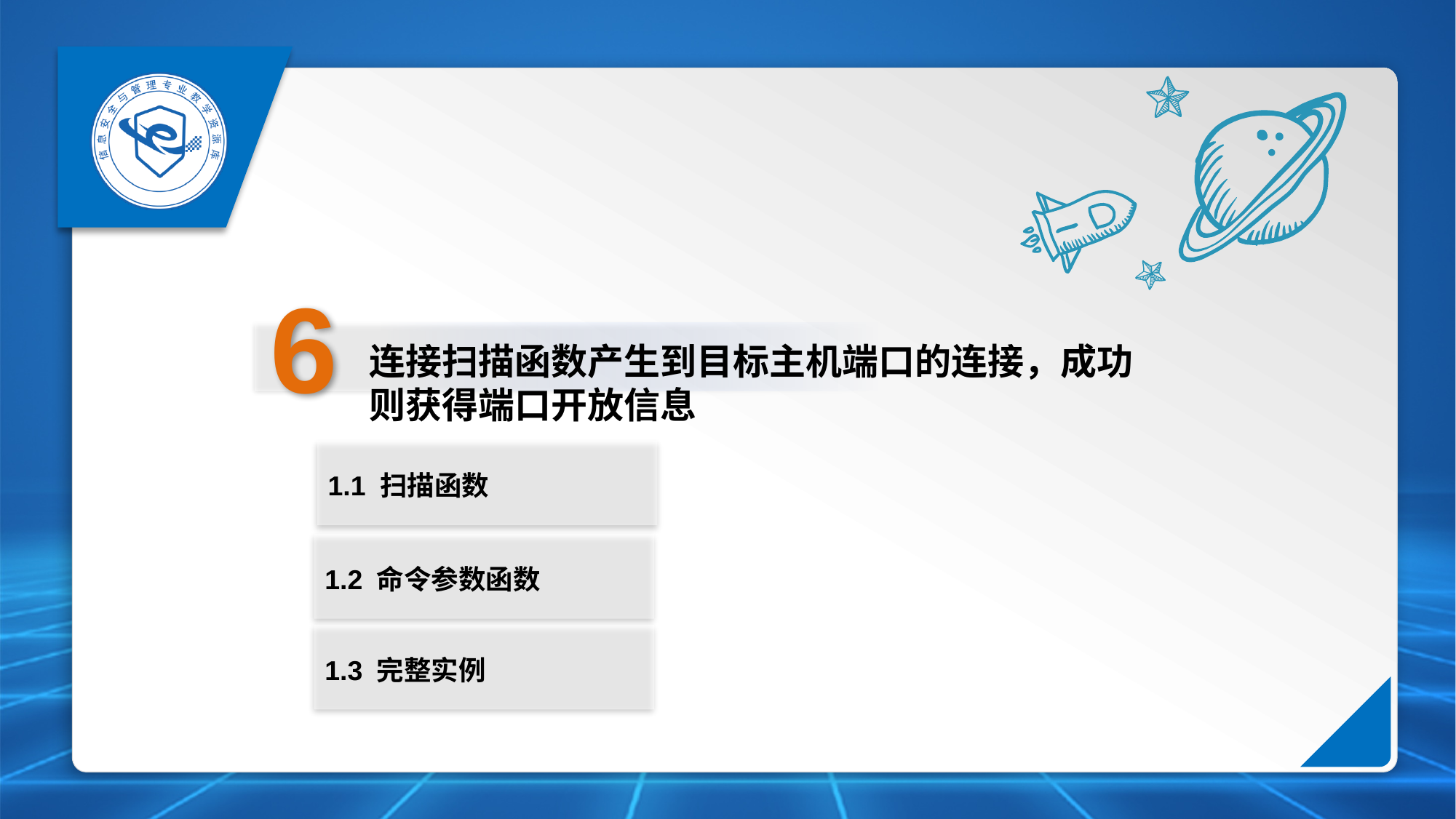

6

连接扫描函数产生到目标主机端口的连接，成功则获得端口开放信息

1.1 扫描函数

1.2 命令参数函数

1.3 完整实例